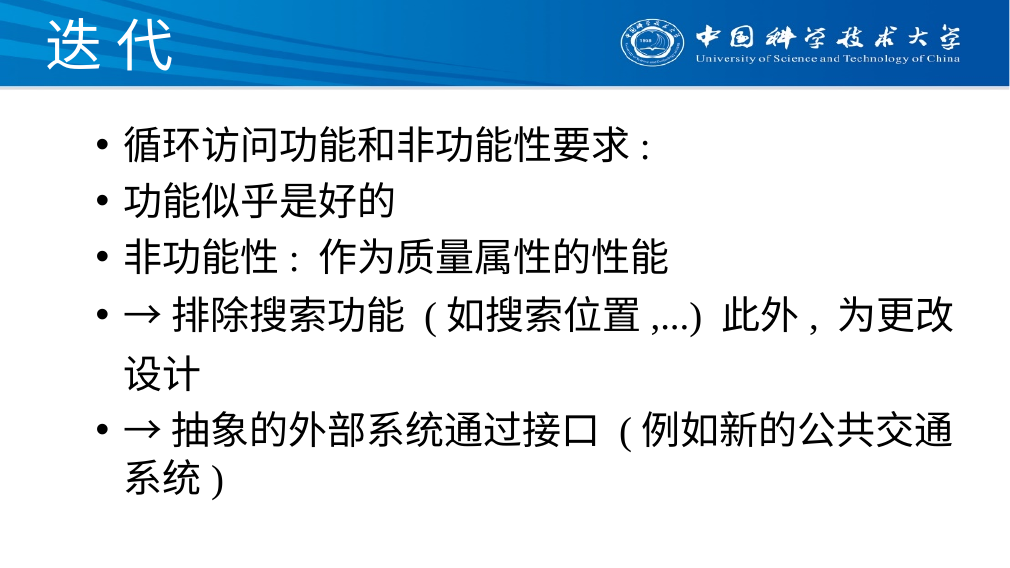

# 迭 代
循环访问功能和非功能性要求:
功能似乎是好的
非功能性: 作为质量属性的性能
→排除搜索功能 (如搜索位置,...) 此外, 为更改设计
→抽象的外部系统通过接口 (例如新的公共交通系统)